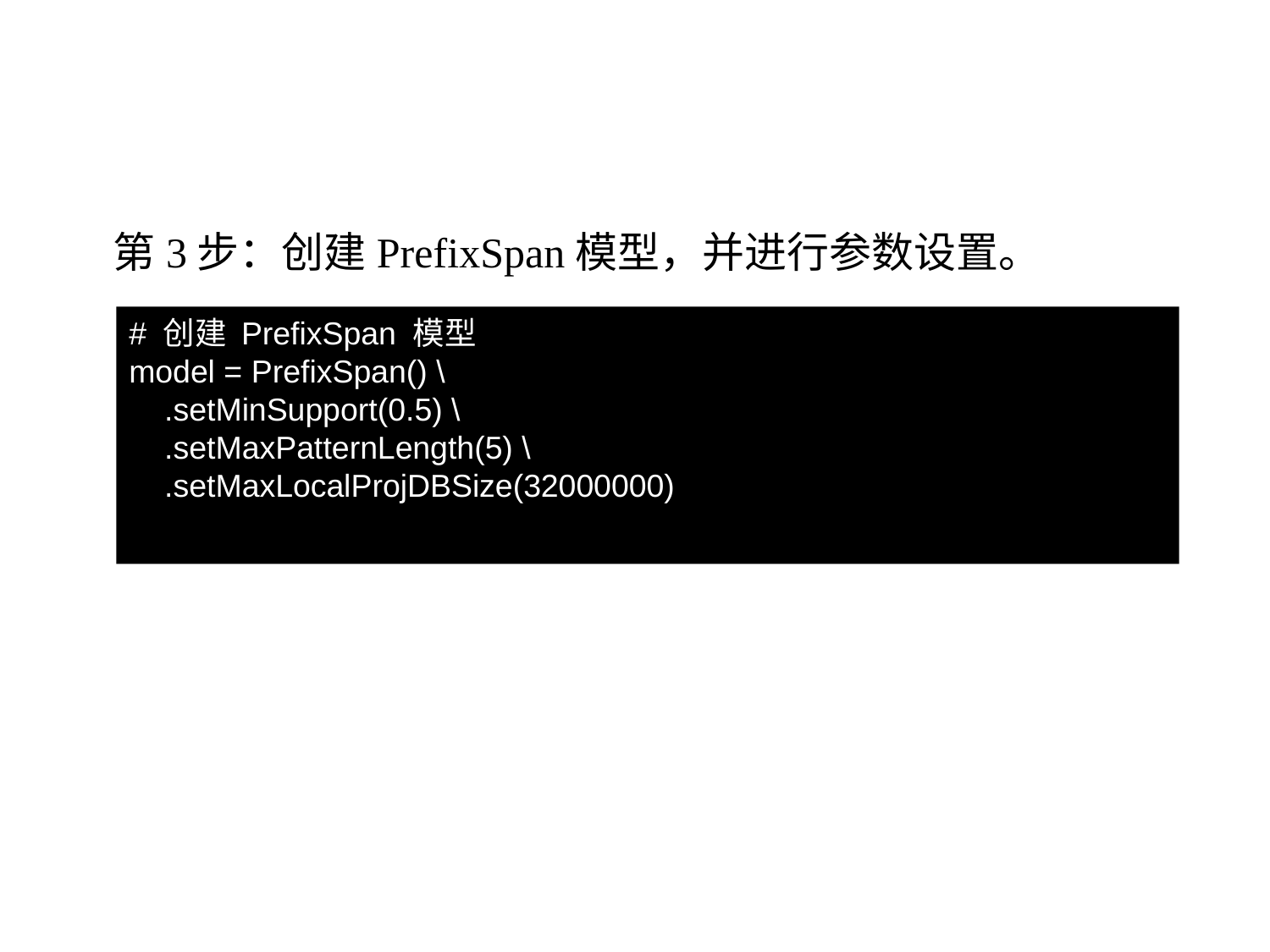

9.9.3 PrefixSpan 算法
第3步：创建PrefixSpan模型，并进行参数设置。
# 创建 PrefixSpan 模型
model = PrefixSpan() \
    .setMinSupport(0.5) \
    .setMaxPatternLength(5) \
    .setMaxLocalProjDBSize(32000000)